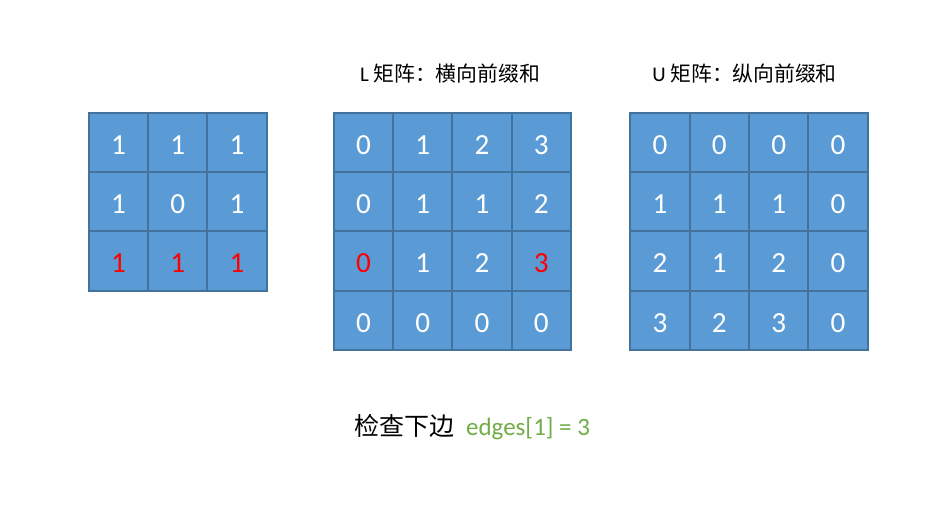

L矩阵：横向前缀和
U矩阵：纵向前缀和
1
1
1
0
1
2
3
0
0
0
0
1
0
1
0
1
1
2
1
1
1
0
1
1
1
0
1
2
3
2
1
2
0
0
0
0
0
3
2
3
0
检查下边 edges[1] = 3